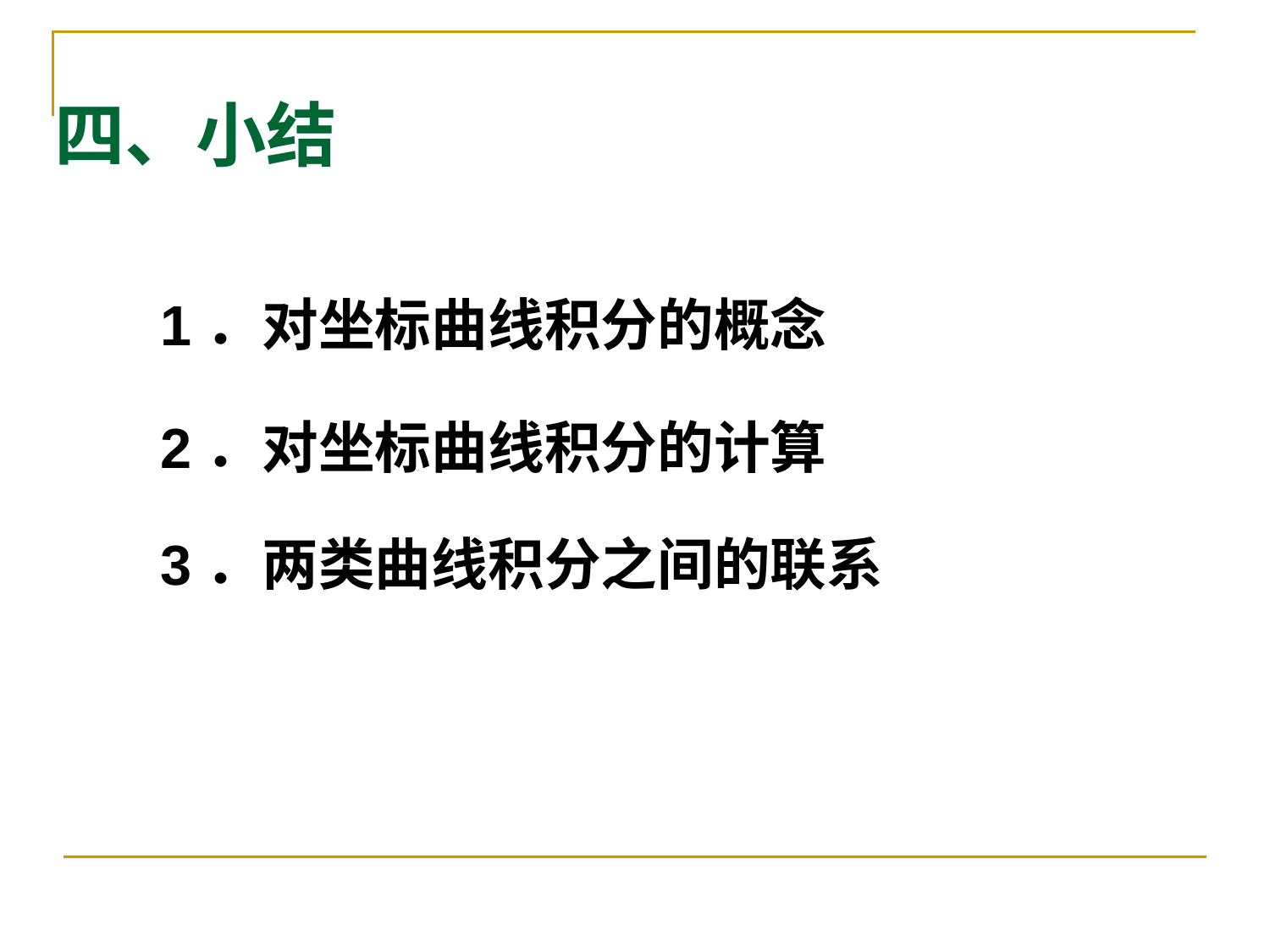

# 四、小结
1．对坐标曲线积分的概念
2．对坐标曲线积分的计算
3．两类曲线积分之间的联系